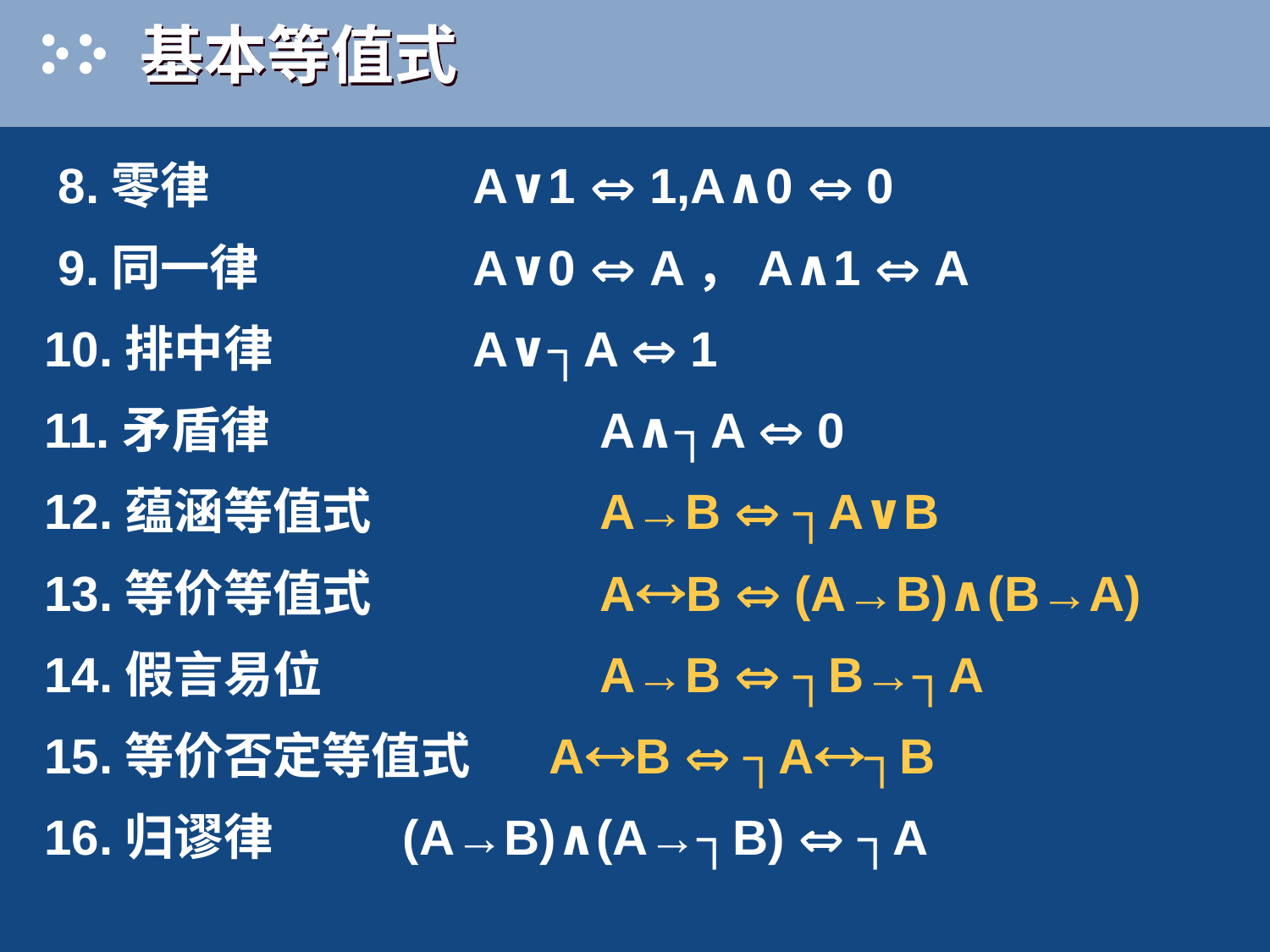

# 基本等值式
 8.零律	    	 	A∨1 ⇔ 1,A∧0 ⇔ 0
 9.同一律       	 	A∨0 ⇔ A，A∧1 ⇔ A
10.排中律      	 	A∨┐A ⇔ 1
11.矛盾律 		 	A∧┐A ⇔ 0
12.蕴涵等值式  	 	A→B ⇔ ┐A∨B
13.等价等值式   		A↔B ⇔ (A→B)∧(B→A)
14.假言易位    	 	A→B ⇔ ┐B→┐A
15.等价否定等值式      A↔B ⇔ ┐A↔┐B
16.归谬律      	    (A→B)∧(A→┐B) ⇔ ┐A